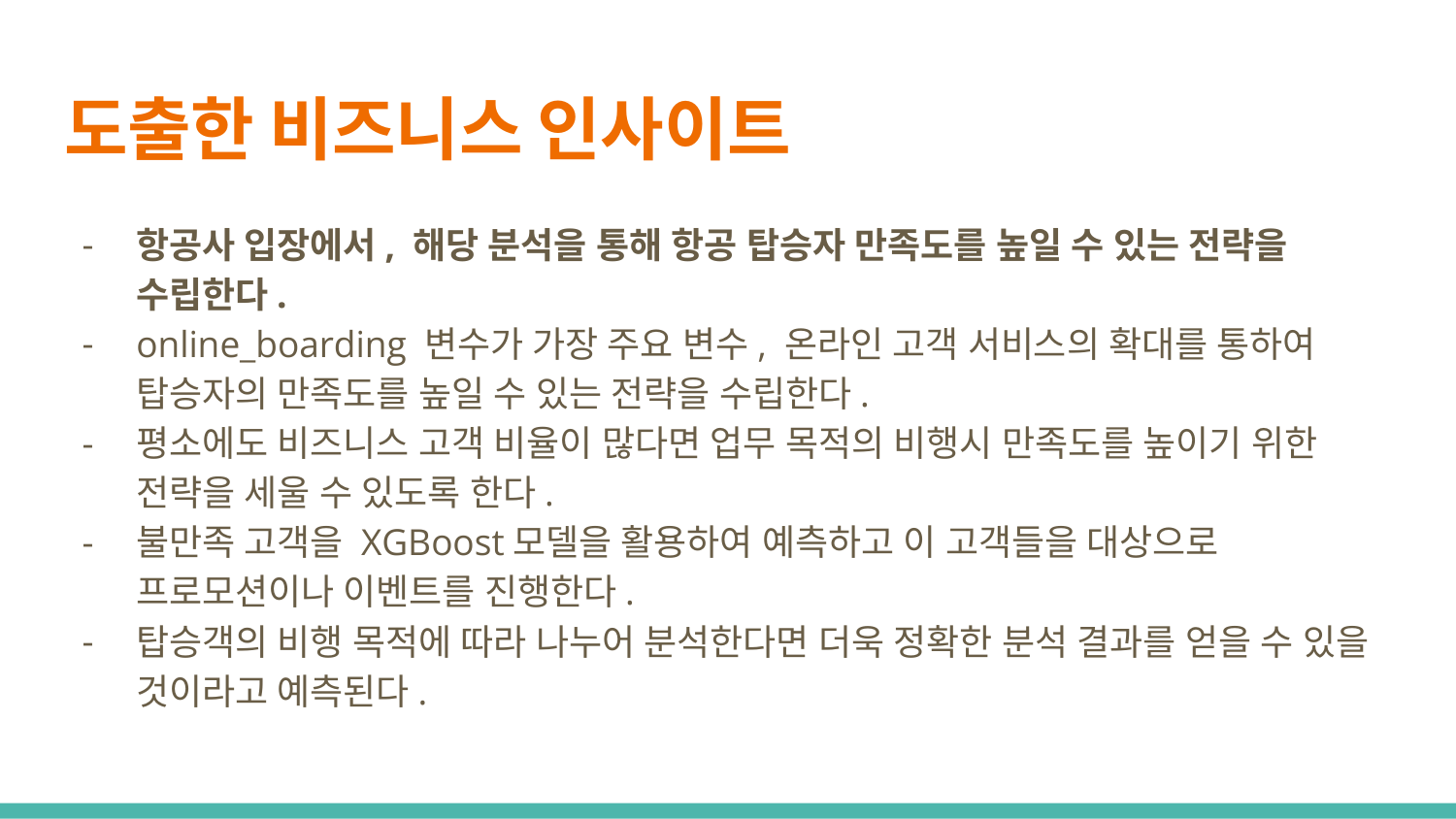

# 도출한 비즈니스 인사이트
항공사 입장에서, 해당 분석을 통해 항공 탑승자 만족도를 높일 수 있는 전략을 수립한다.
online_boarding 변수가 가장 주요 변수, 온라인 고객 서비스의 확대를 통하여 탑승자의 만족도를 높일 수 있는 전략을 수립한다.
평소에도 비즈니스 고객 비율이 많다면 업무 목적의 비행시 만족도를 높이기 위한 전략을 세울 수 있도록 한다.
불만족 고객을 XGBoost모델을 활용하여 예측하고 이 고객들을 대상으로 프로모션이나 이벤트를 진행한다.
탑승객의 비행 목적에 따라 나누어 분석한다면 더욱 정확한 분석 결과를 얻을 수 있을 것이라고 예측된다.